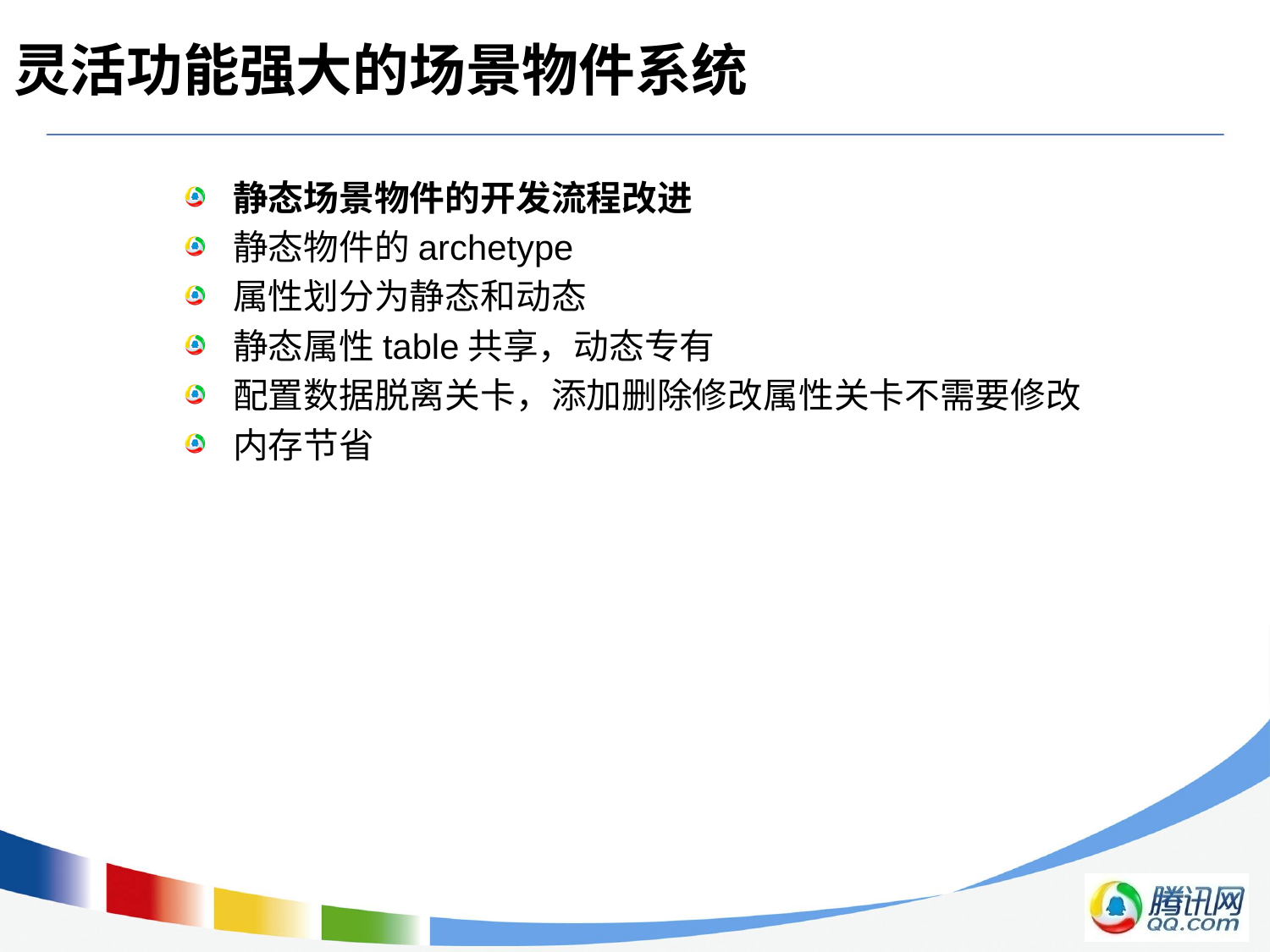

# 灵活功能强大的场景物件系统
静态场景物件的开发流程改进
静态物件的archetype
属性划分为静态和动态
静态属性table共享，动态专有
配置数据脱离关卡，添加删除修改属性关卡不需要修改
内存节省